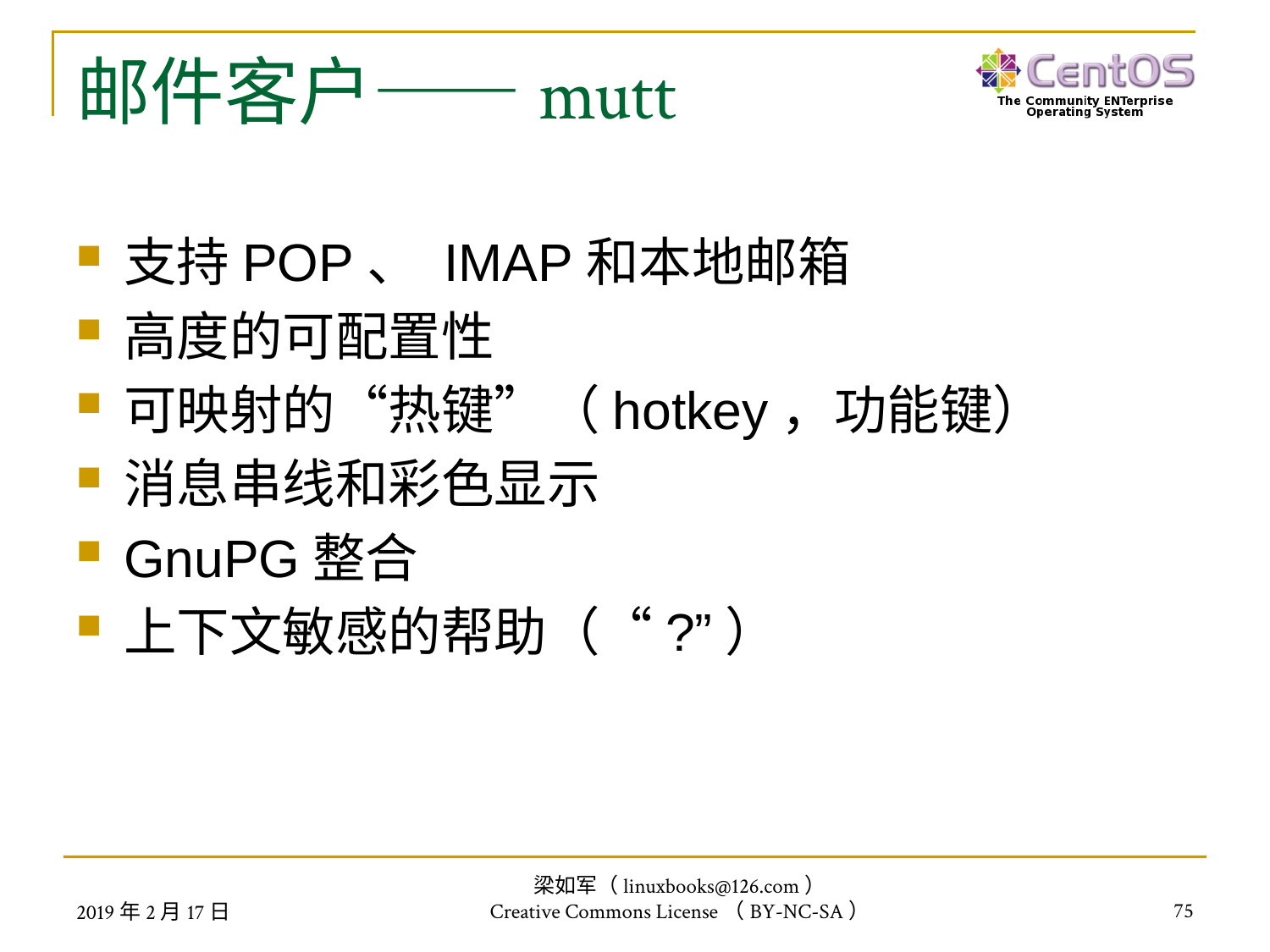

# 邮件客户——mutt
支持POP、 IMAP和本地邮箱
高度的可配置性
可映射的“热键”（hotkey，功能键）
消息串线和彩色显示
GnuPG整合
上下文敏感的帮助（“?”）
梁如军（linuxbooks@126.com）
Creative Commons License（BY-NC-SA）
2019年2月17日
75